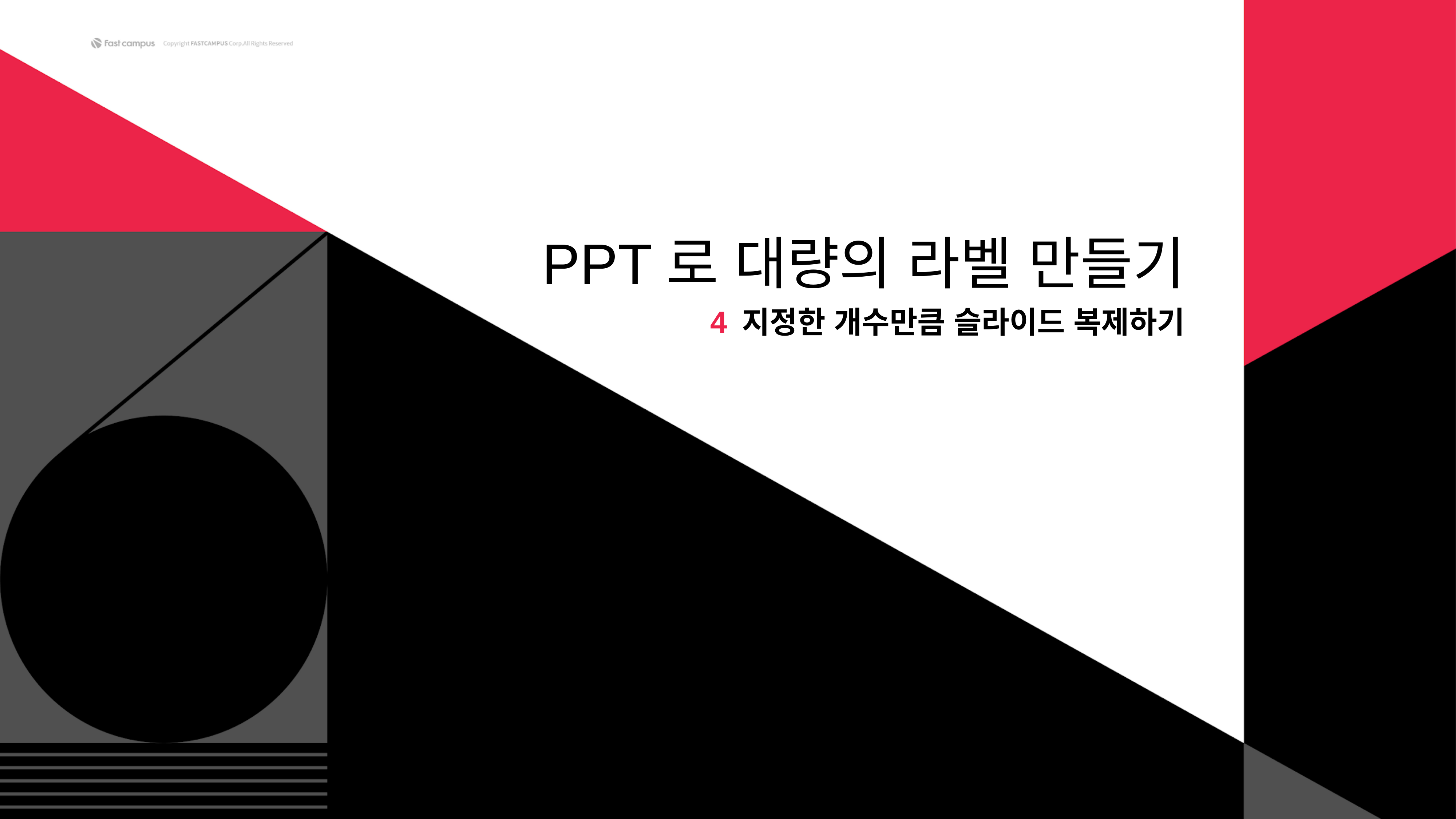

# PPT로 대량의 라벨 만들기
4
지정한 개수만큼 슬라이드 복제하기